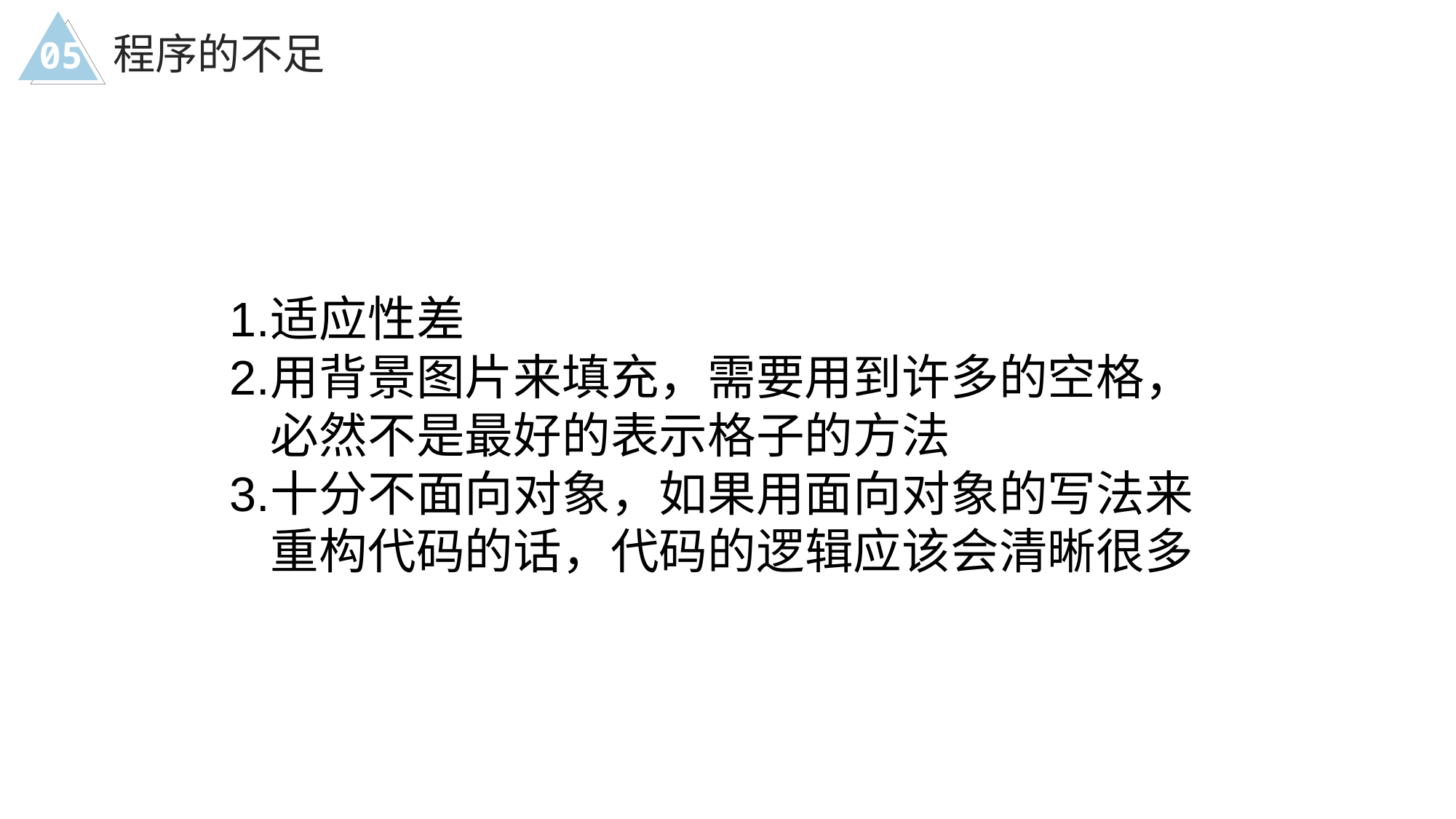

程序的不足
05
适应性差
用背景图片来填充，需要用到许多的空格，必然不是最好的表示格子的方法
十分不面向对象，如果用面向对象的写法来重构代码的话，代码的逻辑应该会清晰很多